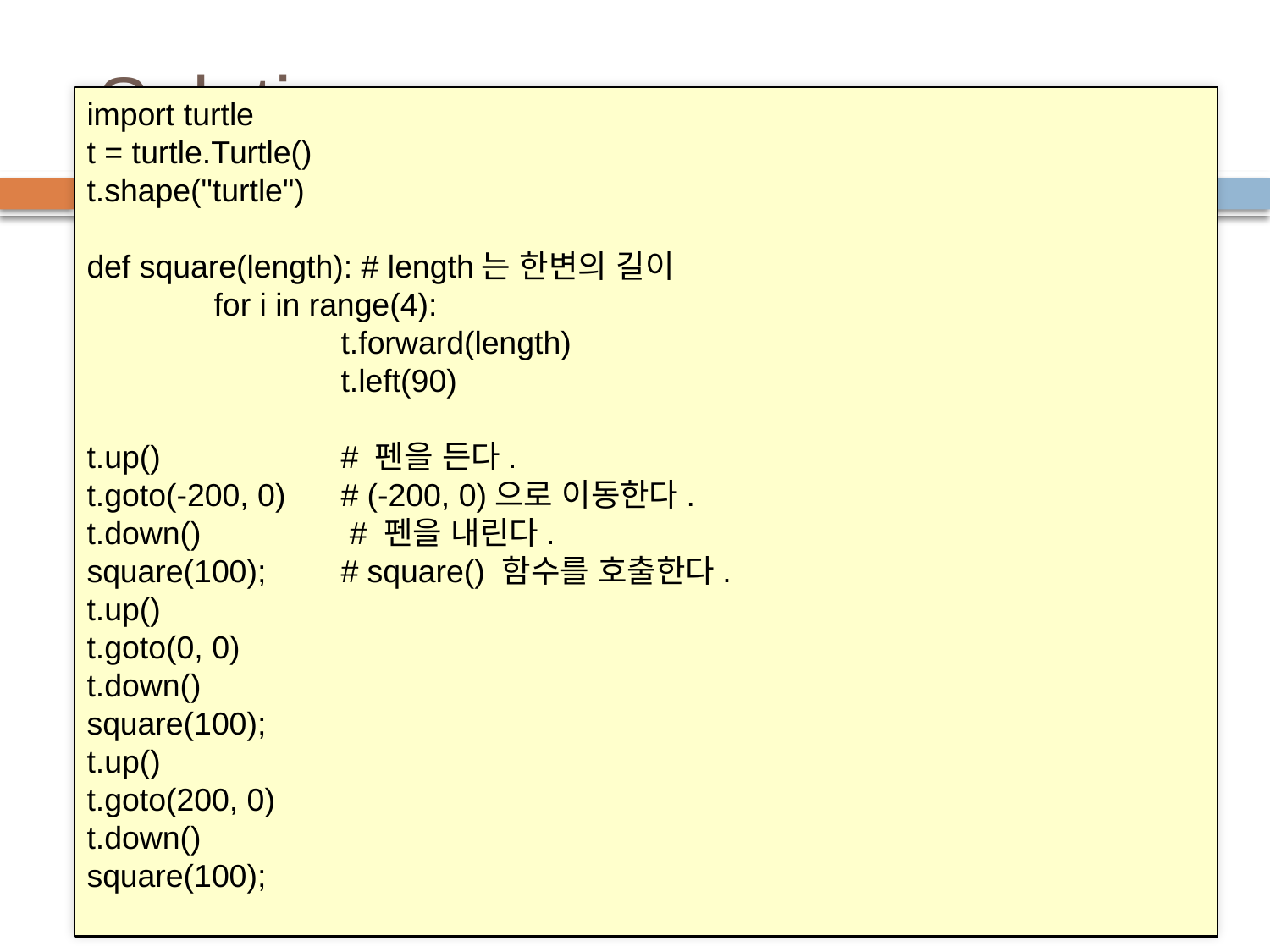

# Solution
import turtle
t = turtle.Turtle()
t.shape("turtle")

def square(length): # length는 한변의 길이
	for i in range(4):
		t.forward(length)
		t.left(90)

t.up() 		# 펜을 든다.
t.goto(-200, 0) 	# (-200, 0)으로 이동한다.
t.down()		 # 펜을 내린다.
square(100); 	# square() 함수를 호출한다.
t.up()
t.goto(0, 0)
t.down()
square(100);
t.up()
t.goto(200, 0)
t.down()
square(100);